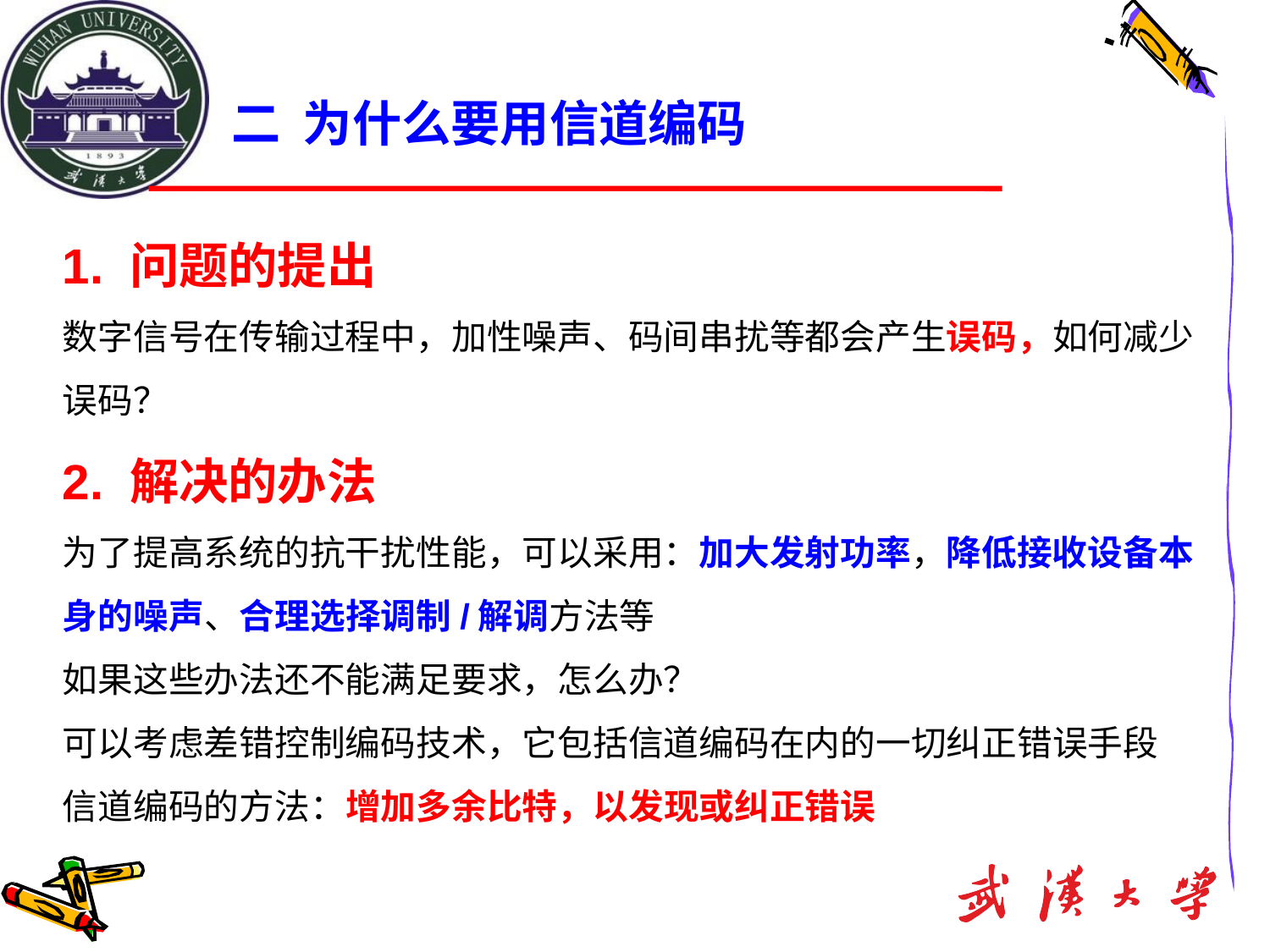

二  为什么要用信道编码
1. 问题的提出
数字信号在传输过程中，加性噪声、码间串扰等都会产生误码，如何减少误码？
2. 解决的办法
为了提高系统的抗干扰性能，可以采用：加大发射功率，降低接收设备本身的噪声、合理选择调制/解调方法等
如果这些办法还不能满足要求，怎么办？
可以考虑差错控制编码技术，它包括信道编码在内的一切纠正错误手段
信道编码的方法：增加多余比特，以发现或纠正错误